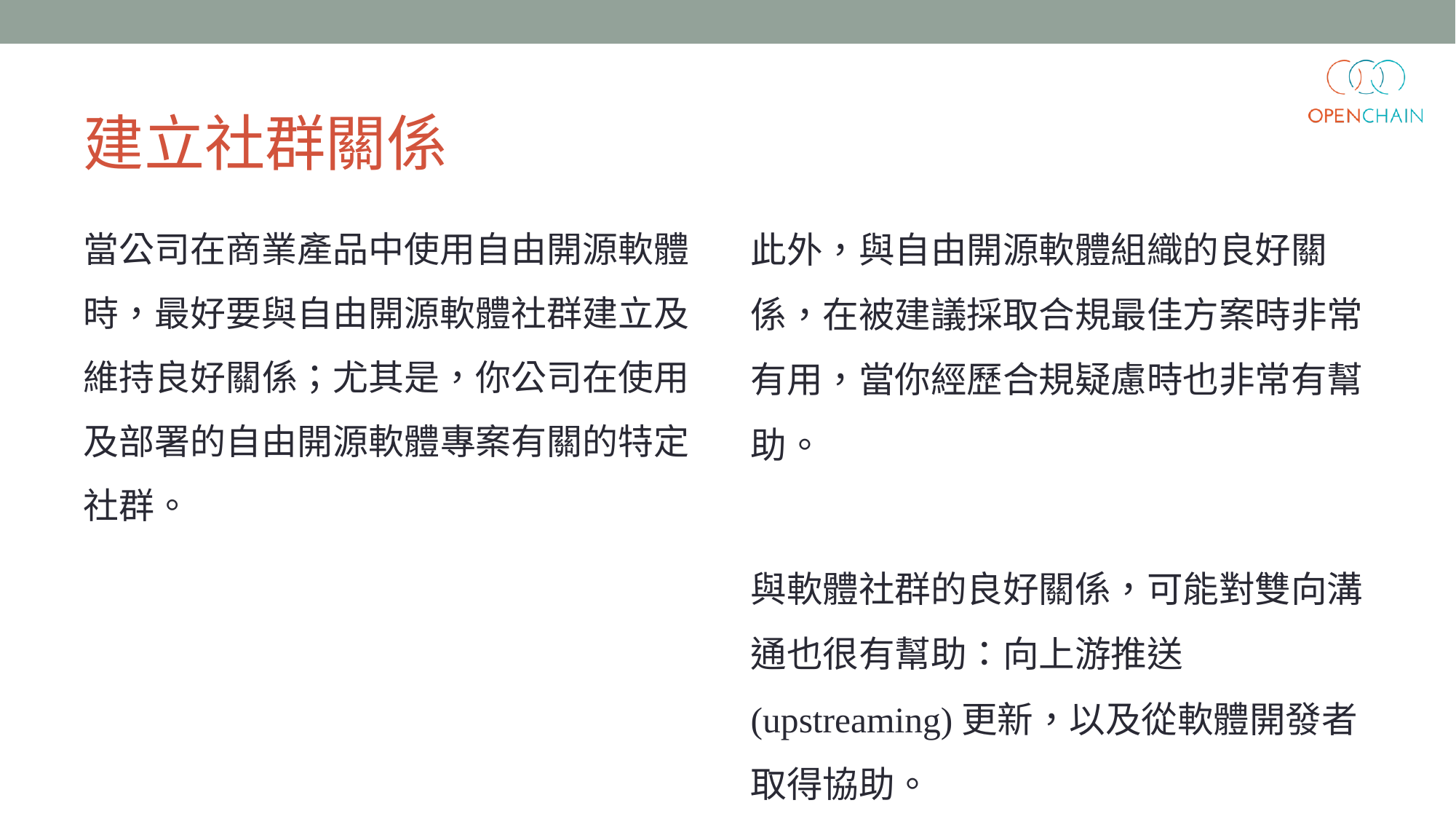

# 建立社群關係
當公司在商業產品中使用自由開源軟體時，最好要與自由開源軟體社群建立及維持良好關係；尤其是，你公司在使用及部署的自由開源軟體專案有關的特定社群。

此外，與自由開源軟體組織的良好關係，在被建議採取合規最佳方案時非常有用，當你經歷合規疑慮時也非常有幫助。

與軟體社群的良好關係，可能對雙向溝通也很有幫助：向上游推送(upstreaming)更新，以及從軟體開發者取得協助。